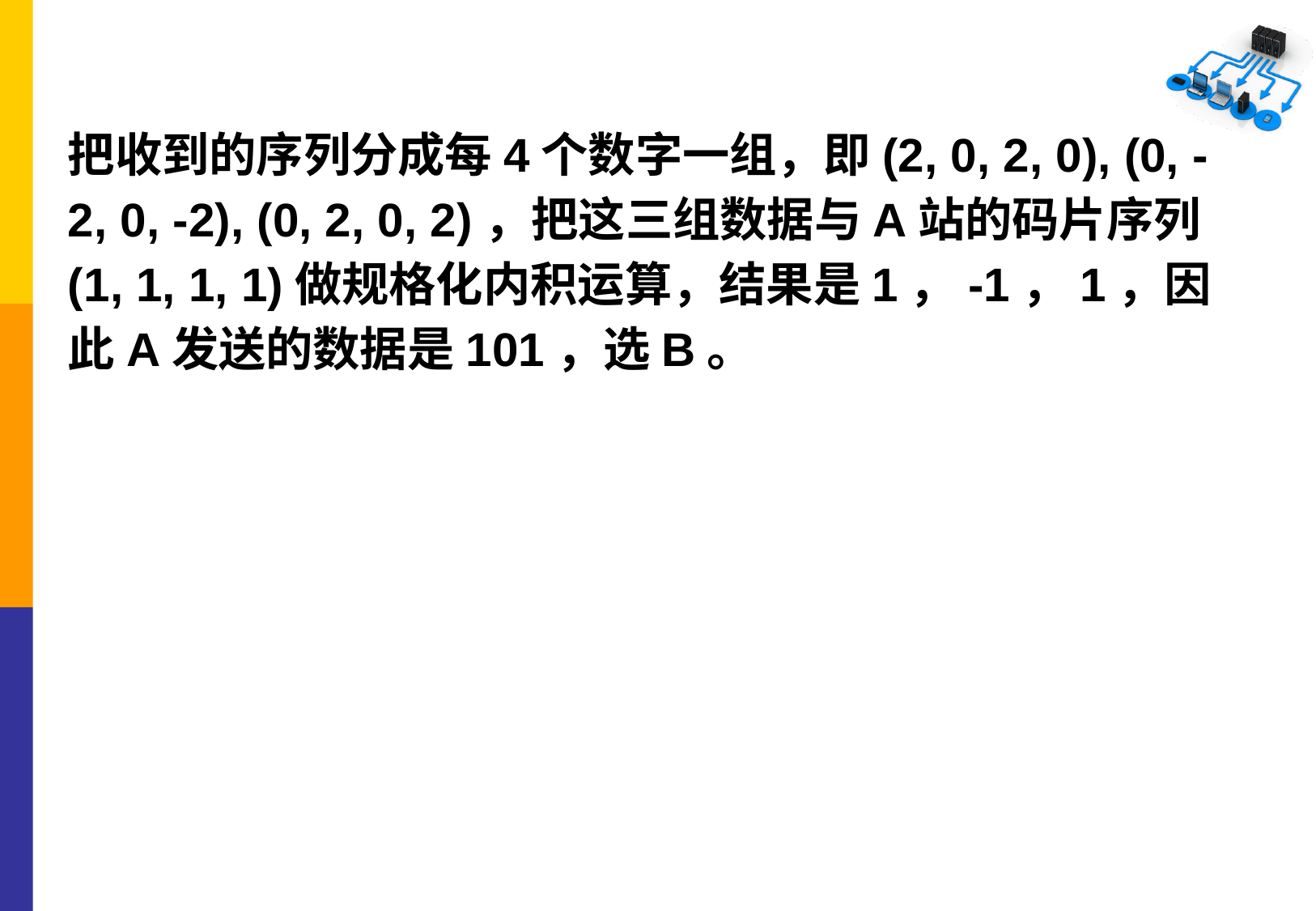

把收到的序列分成每4个数字一组，即(2, 0, 2, 0), (0, -2, 0, -2), (0, 2, 0, 2)，把这三组数据与A站的码片序列(1, 1, 1, 1)做规格化内积运算，结果是1，-1，1，因此A发送的数据是101，选B。